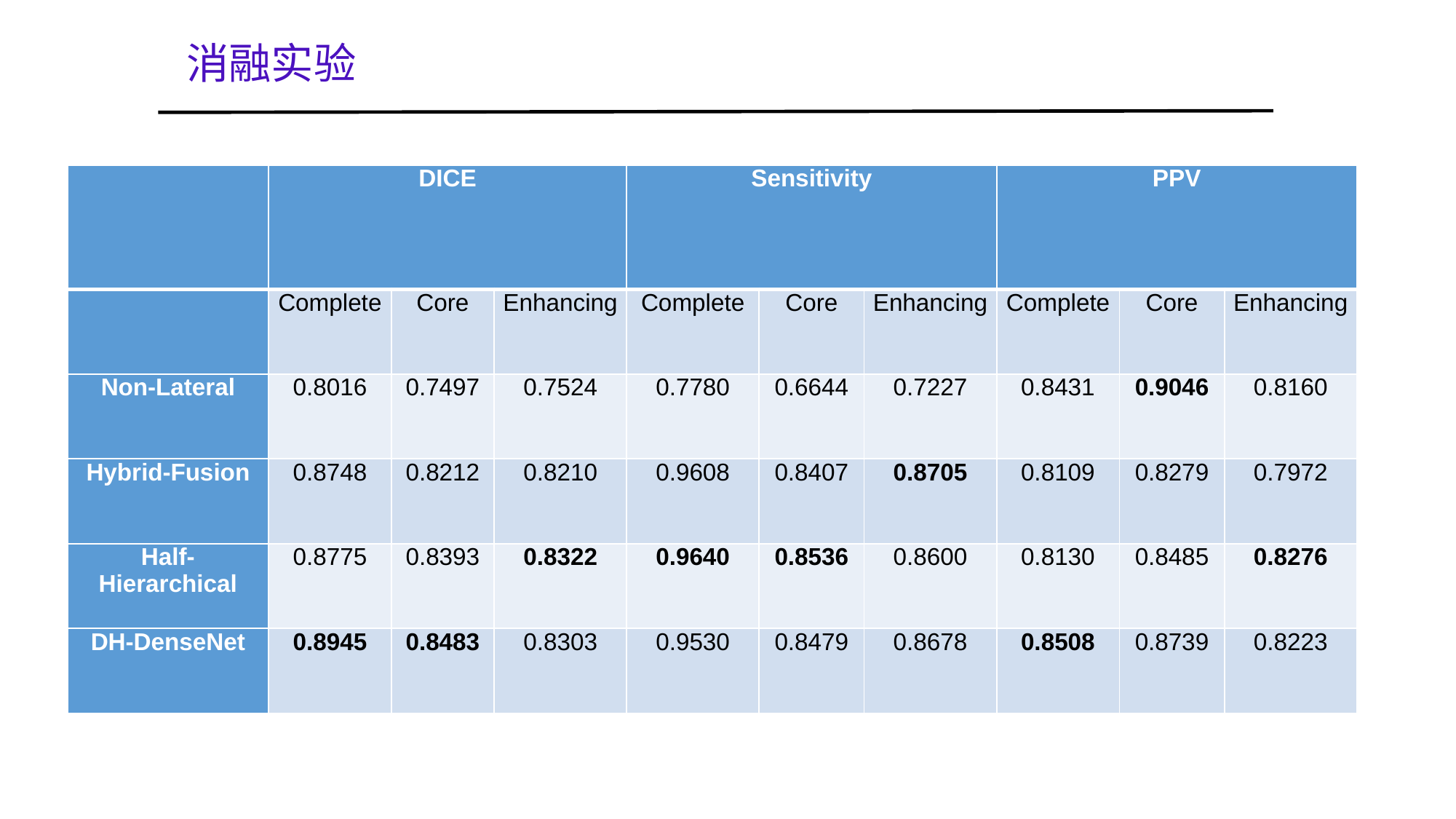

消融实验
|  | DICE |  |  | Sensitivity |  |  | PPV |  |  |
| --- | --- | --- | --- | --- | --- | --- | --- | --- | --- |
|  | Complete | Core | Enhancing | Complete | Core | Enhancing | Complete | Core | Enhancing |
| Non-Lateral | 0.8016 | 0.7497 | 0.7524 | 0.7780 | 0.6644 | 0.7227 | 0.8431 | 0.9046 | 0.8160 |
| Hybrid-Fusion | 0.8748 | 0.8212 | 0.8210 | 0.9608 | 0.8407 | 0.8705 | 0.8109 | 0.8279 | 0.7972 |
| Half-Hierarchical | 0.8775 | 0.8393 | 0.8322 | 0.9640 | 0.8536 | 0.8600 | 0.8130 | 0.8485 | 0.8276 |
| DH-DenseNet | 0.8945 | 0.8483 | 0.8303 | 0.9530 | 0.8479 | 0.8678 | 0.8508 | 0.8739 | 0.8223 |